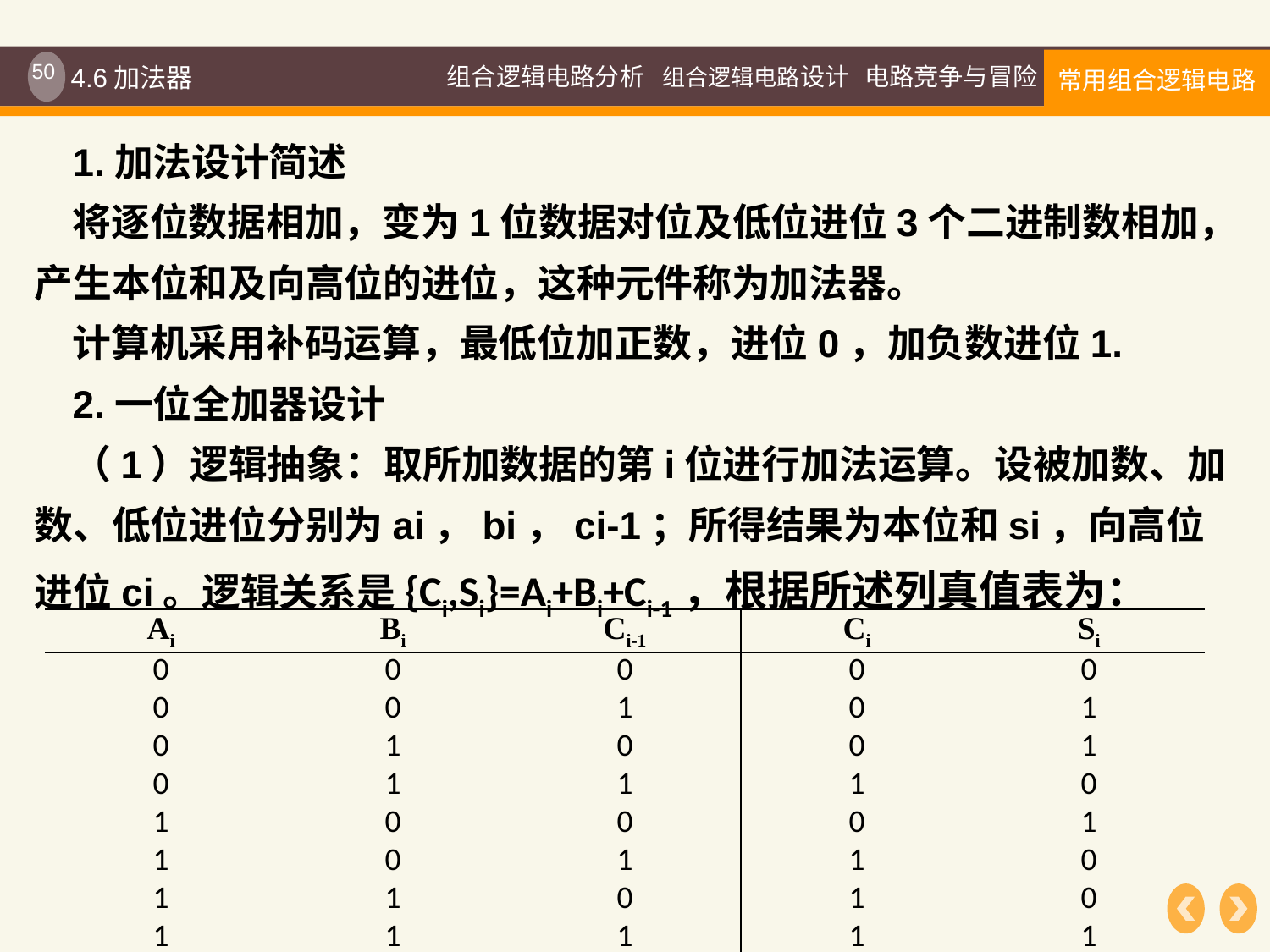

4.6加法器
1.加法设计简述
将逐位数据相加，变为1位数据对位及低位进位3个二进制数相加，产生本位和及向高位的进位，这种元件称为加法器。
计算机采用补码运算，最低位加正数，进位0，加负数进位1.
2.一位全加器设计
（1）逻辑抽象：取所加数据的第i位进行加法运算。设被加数、加数、低位进位分别为ai，bi，ci-1；所得结果为本位和si，向高位进位ci。逻辑关系是{Ci,Si}=Ai+Bi+Ci-1，根据所述列真值表为：

| Ai | Bi | Ci-1 | Ci | Si |
| --- | --- | --- | --- | --- |
| 0 | 0 | 0 | 0 | 0 |
| 0 | 0 | 1 | 0 | 1 |
| 0 | 1 | 0 | 0 | 1 |
| 0 | 1 | 1 | 1 | 0 |
| 1 | 0 | 0 | 0 | 1 |
| 1 | 0 | 1 | 1 | 0 |
| 1 | 1 | 0 | 1 | 0 |
| 1 | 1 | 1 | 1 | 1 |